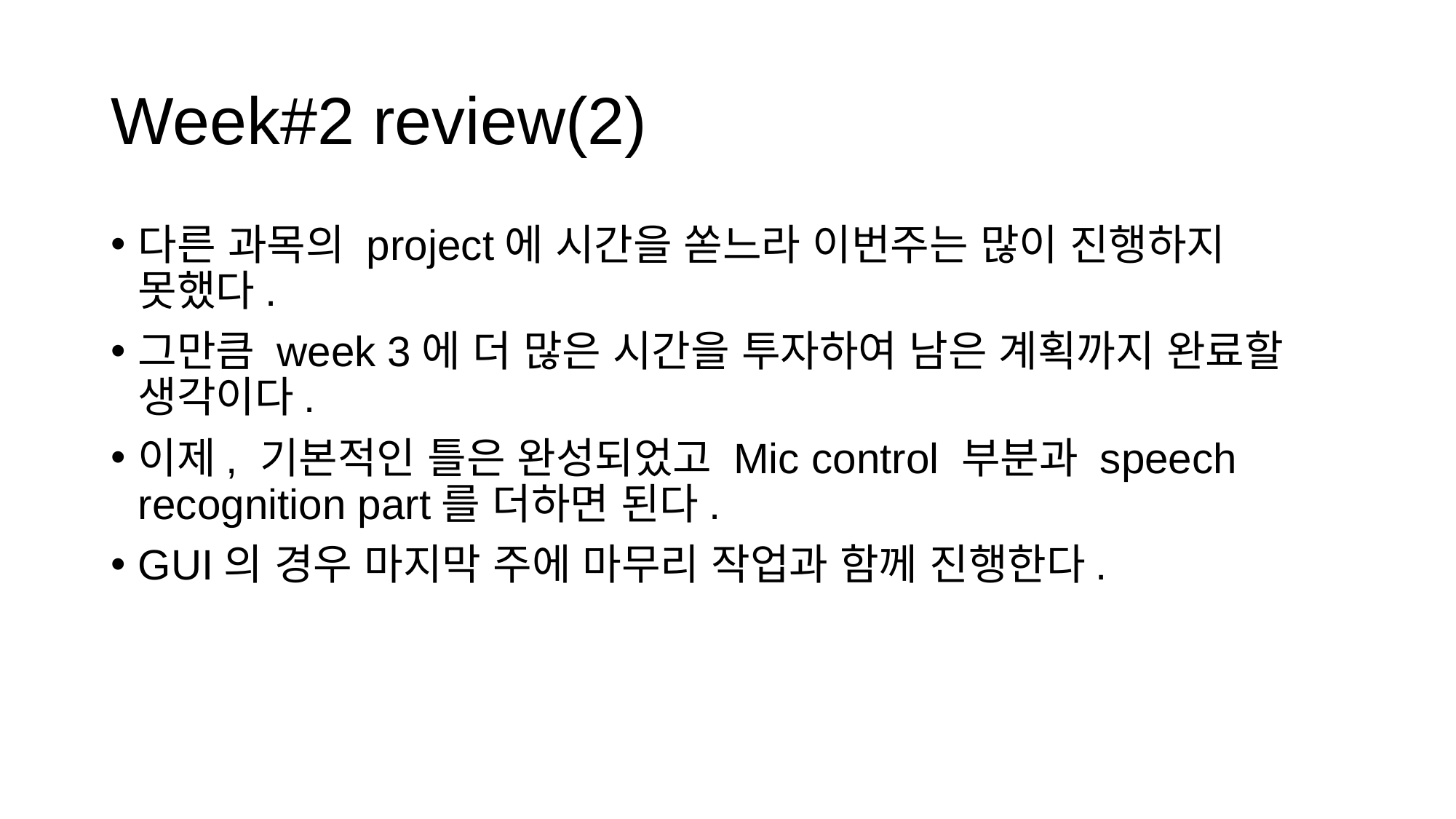

# Week#2 review(2)
다른 과목의 project에 시간을 쏟느라 이번주는 많이 진행하지 못했다.
그만큼 week 3에 더 많은 시간을 투자하여 남은 계획까지 완료할 생각이다.
이제, 기본적인 틀은 완성되었고 Mic control 부분과 speech recognition part를 더하면 된다.
GUI의 경우 마지막 주에 마무리 작업과 함께 진행한다.